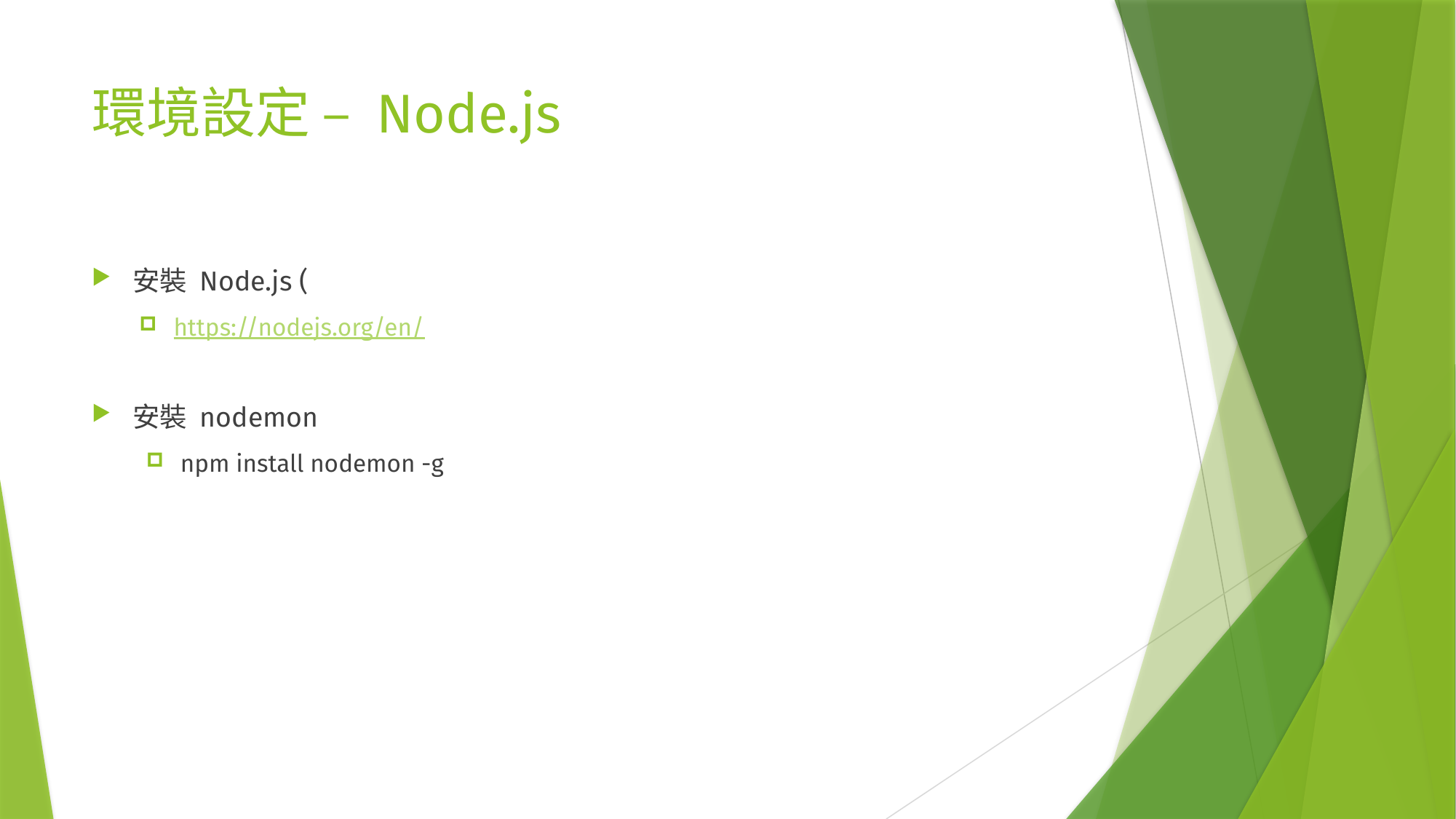

# 環境設定 – Node.js
安裝 Node.js (
https://nodejs.org/en/

安裝 nodemon
npm install nodemon -g